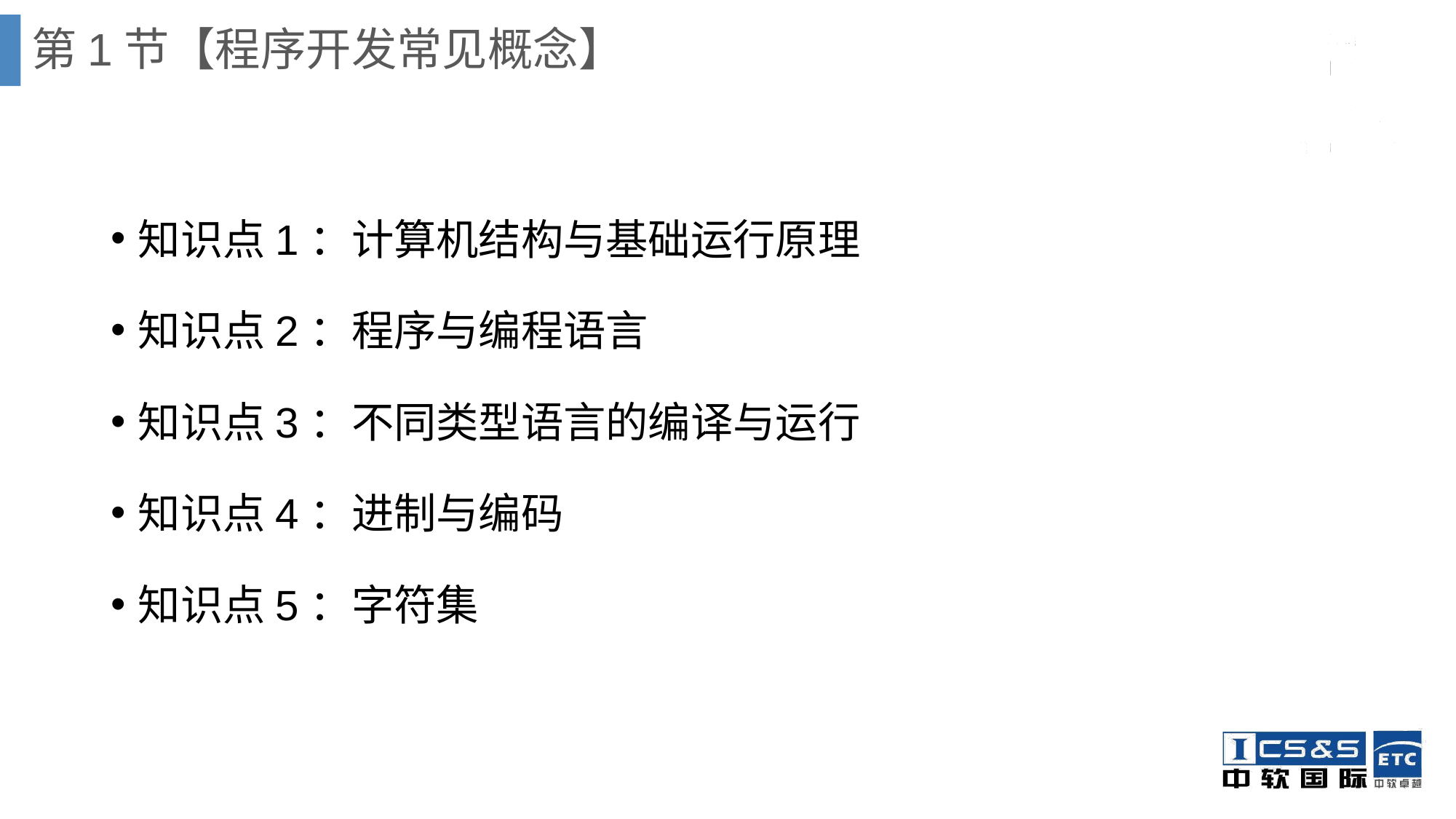

# 第1节【程序开发常见概念】
知识点1：计算机结构与基础运行原理
知识点2：程序与编程语言
知识点3：不同类型语言的编译与运行
知识点4：进制与编码
知识点5：字符集